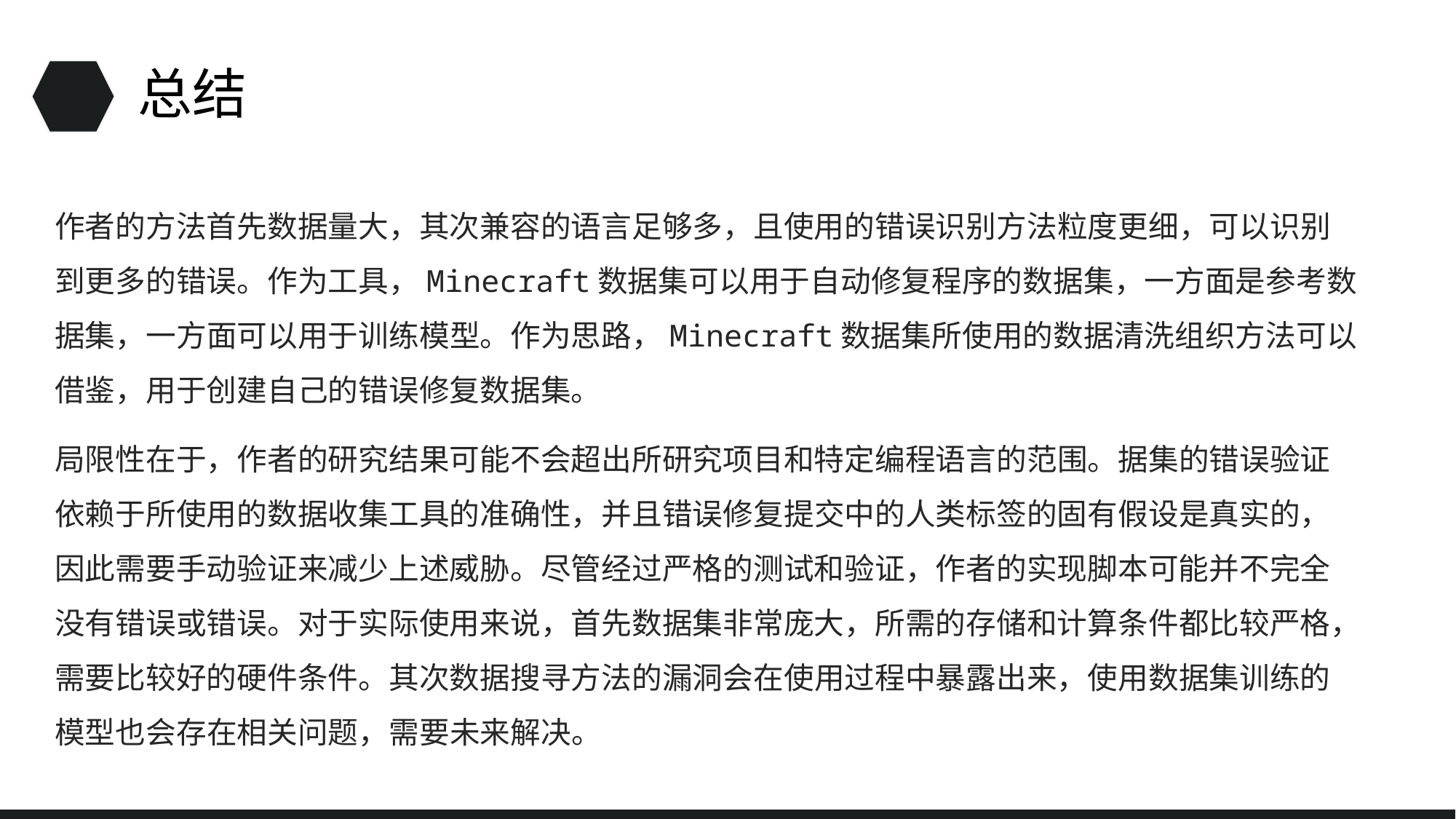

总结
作者的方法首先数据量大，其次兼容的语言足够多，且使用的错误识别方法粒度更细，可以识别到更多的错误。作为工具，Minecraft数据集可以用于自动修复程序的数据集，一方面是参考数据集，一方面可以用于训练模型。作为思路，Minecraft数据集所使用的数据清洗组织方法可以借鉴，用于创建自己的错误修复数据集。
局限性在于，作者的研究结果可能不会超出所研究项目和特定编程语言的范围。据集的错误验证依赖于所使用的数据收集工具的准确性，并且错误修复提交中的人类标签的固有假设是真实的，因此需要手动验证来减少上述威胁。尽管经过严格的测试和验证，作者的实现脚本可能并不完全没有错误或错误。对于实际使用来说，首先数据集非常庞大，所需的存储和计算条件都比较严格，需要比较好的硬件条件。其次数据搜寻方法的漏洞会在使用过程中暴露出来，使用数据集训练的模型也会存在相关问题，需要未来解决。